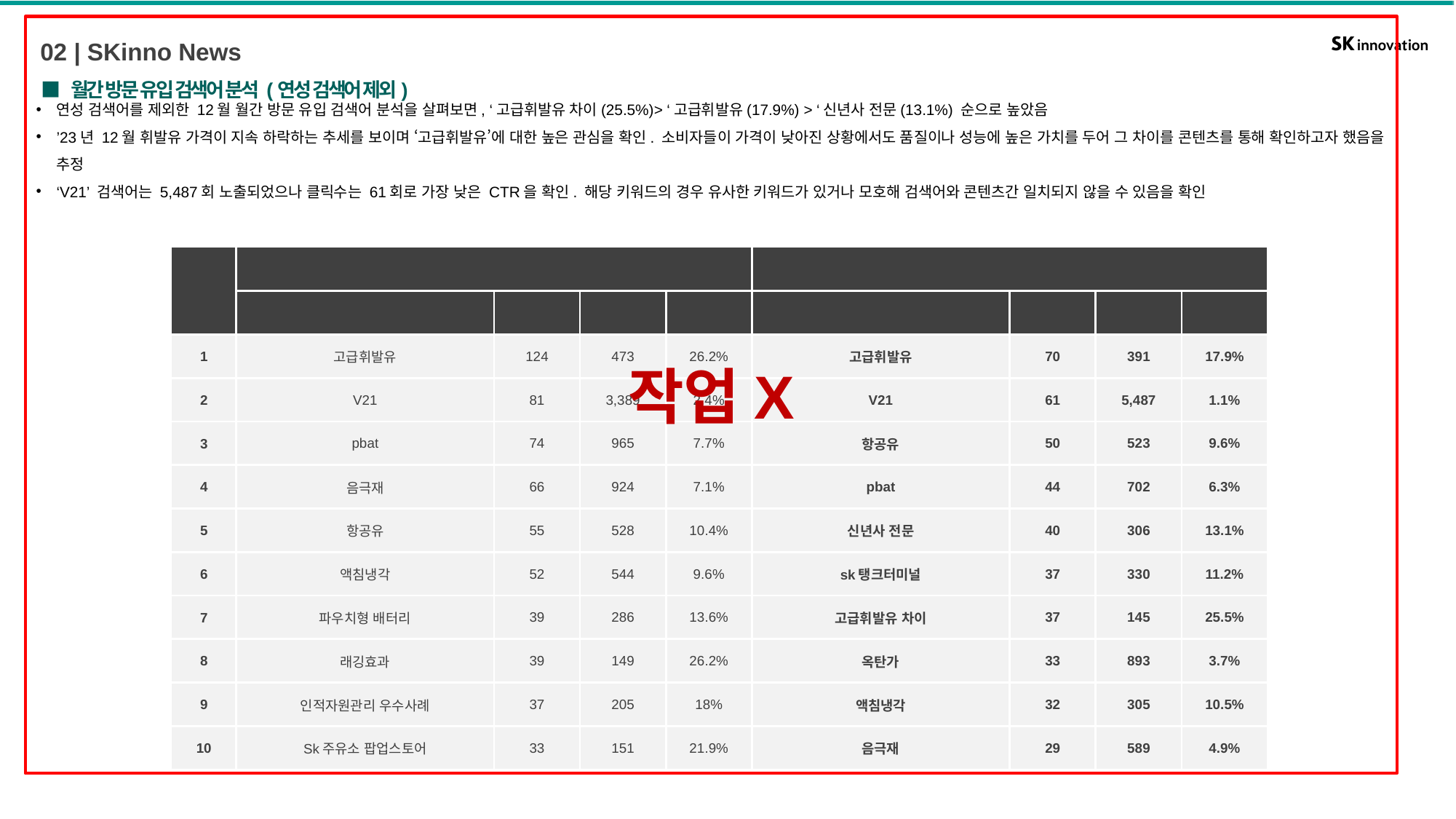

작업X
02 | SKinno News
■ 월간 방문 유입 검색어 분석 (연성 검색어 제외)
연성 검색어를 제외한 12월 월간 방문 유입 검색어 분석을 살펴보면, ‘고급휘발유 차이(25.5%)> ‘고급휘발유(17.9%) > ‘신년사 전문(13.1%) 순으로 높았음
’23년 12월 휘발유 가격이 지속 하락하는 추세를 보이며 ‘고급휘발유’에 대한 높은 관심을 확인. 소비자들이 가격이 낮아진 상황에서도 품질이나 성능에 높은 가치를 두어 그 차이를 콘텐츠를 통해 확인하고자 했음을 추정
‘V21’ 검색어는 5,487회 노출되었으나 클릭수는 61회로 가장 낮은 CTR을 확인. 해당 키워드의 경우 유사한 키워드가 있거나 모호해 검색어와 콘텐츠간 일치되지 않을 수 있음을 확인
| 순위 | 11월(23. 11. 01~ 11. 30) |  |  |  | 12월(23. 12. 01~ 12. 31) |  |  |  |
| --- | --- | --- | --- | --- | --- | --- | --- | --- |
|  | 검색어 | 클릭 수 | 노출 | CTR | 검색어 | 클릭 수 | 노출 | CTR |
| 1 | 고급휘발유 | 124 | 473 | 26.2% | 고급휘발유 | 70 | 391 | 17.9% |
| 2 | V21 | 81 | 3,389 | 2.4% | V21 | 61 | 5,487 | 1.1% |
| 3 | pbat | 74 | 965 | 7.7% | 항공유 | 50 | 523 | 9.6% |
| 4 | 음극재 | 66 | 924 | 7.1% | pbat | 44 | 702 | 6.3% |
| 5 | 항공유 | 55 | 528 | 10.4% | 신년사 전문 | 40 | 306 | 13.1% |
| 6 | 액침냉각 | 52 | 544 | 9.6% | sk탱크터미널 | 37 | 330 | 11.2% |
| 7 | 파우치형 배터리 | 39 | 286 | 13.6% | 고급휘발유 차이 | 37 | 145 | 25.5% |
| 8 | 래깅효과 | 39 | 149 | 26.2% | 옥탄가 | 33 | 893 | 3.7% |
| 9 | 인적자원관리 우수사례 | 37 | 205 | 18% | 액침냉각 | 32 | 305 | 10.5% |
| 10 | Sk주유소 팝업스토어 | 33 | 151 | 21.9% | 음극재 | 29 | 589 | 4.9% |